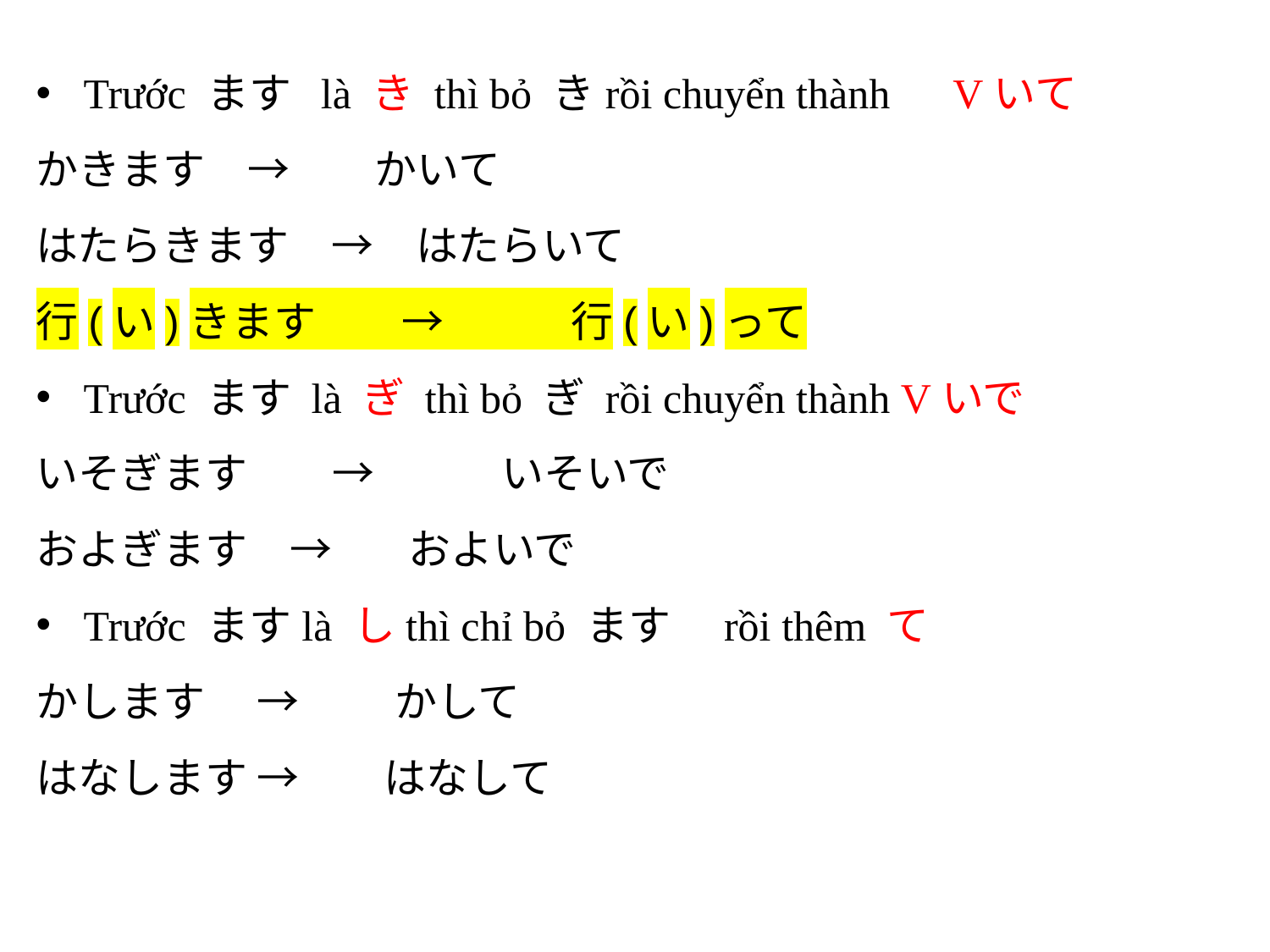

Trước ます  là き thì bỏ きrồi chuyển thành　Vいて
かきます　→　　かいて
はたらきます　→　はたらいて
行(い)きます　　→　　　行(い)って
Trước ます là ぎ thì bỏ ぎ rồi chuyển thành Vいで
いそぎます　　→　　　いそいで
およぎます　→        およいで
Trước ますlà しthì chỉ bỏ ます　rồi thêm て
かします　 →          かして
はなします →　　はなして